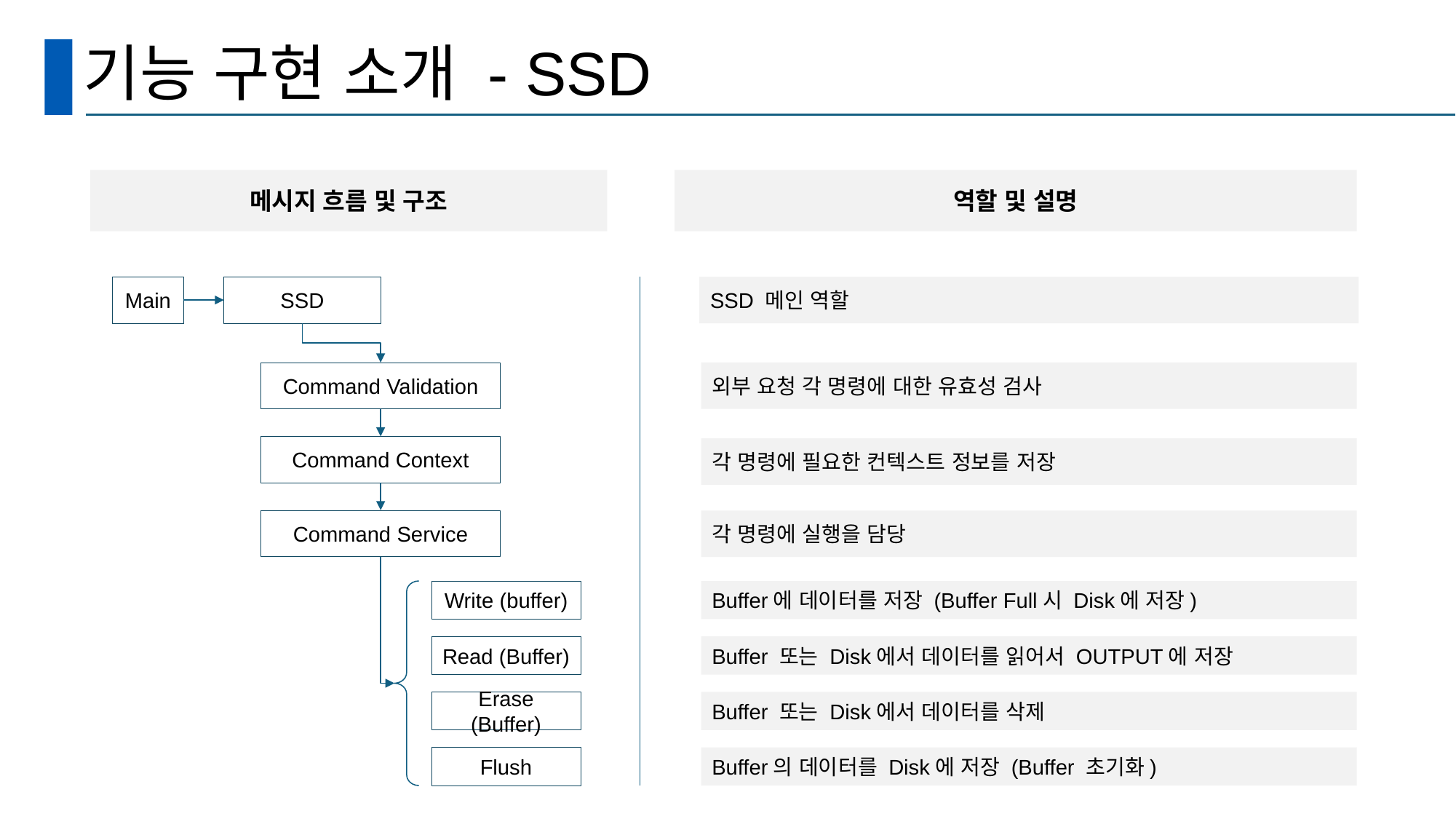

# 기능 구현 소개 - SSD
메시지 흐름 및 구조
역할 및 설명
Main
SSD
SSD 메인 역할
Command Validation
외부 요청 각 명령에 대한 유효성 검사
Command Context
각 명령에 필요한 컨텍스트 정보를 저장
Command Service
각 명령에 실행을 담당
Write (buffer)
Buffer에 데이터를 저장 (Buffer Full시 Disk에 저장)

Read (Buffer)
Buffer 또는 Disk에서 데이터를 읽어서 OUTPUT에 저장
Erase (Buffer)
Buffer 또는 Disk에서 데이터를 삭제
Flush
Buffer의 데이터를 Disk에 저장 (Buffer 초기화)